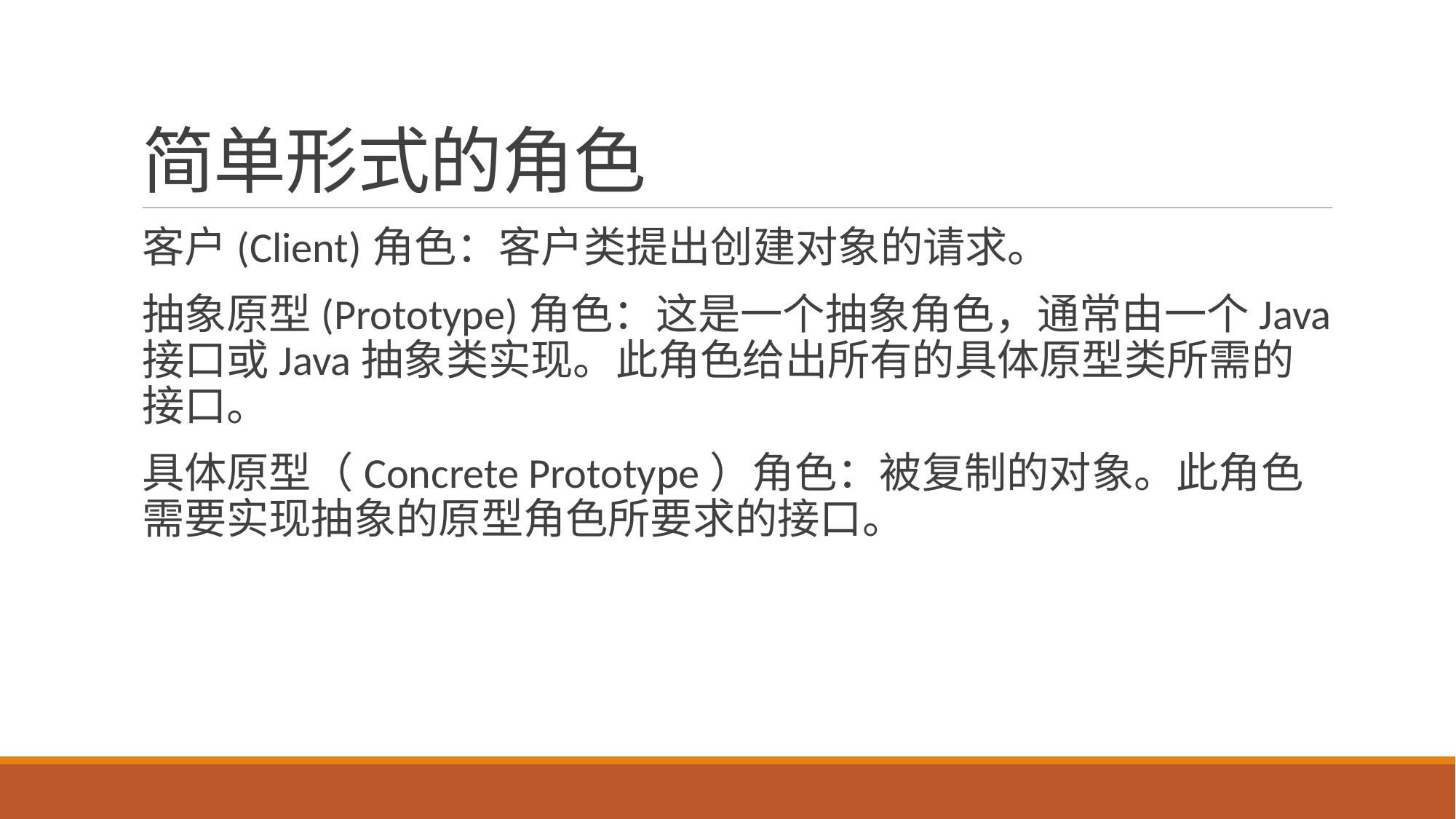

# 简单形式的角色
客户(Client)角色：客户类提出创建对象的请求。
抽象原型(Prototype)角色：这是一个抽象角色，通常由一个Java接口或Java抽象类实现。此角色给出所有的具体原型类所需的接口。
具体原型（Concrete Prototype）角色：被复制的对象。此角色需要实现抽象的原型角色所要求的接口。